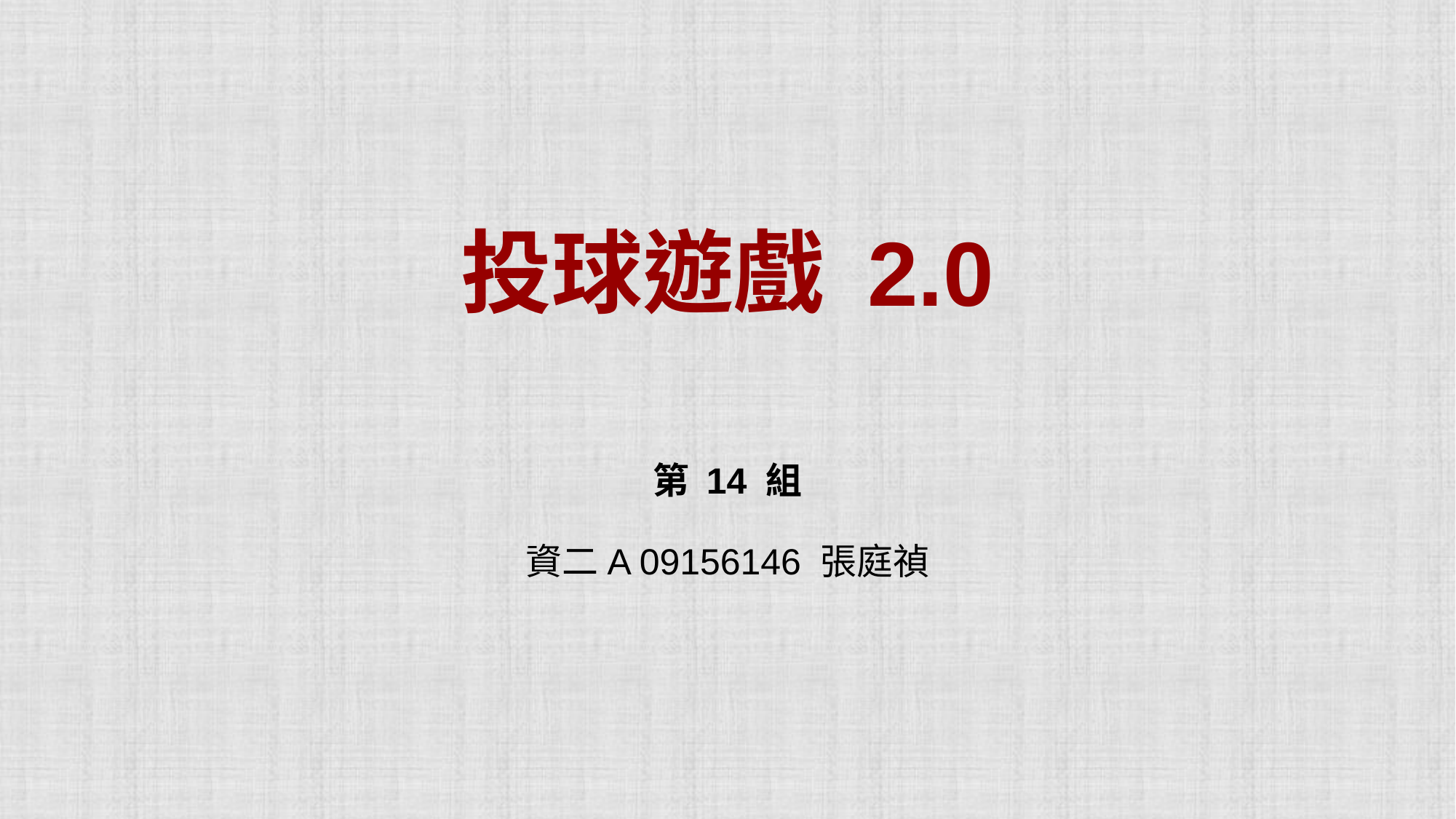

# 投球遊戲 2.0
第 14 組
資二A 09156146 張庭禎